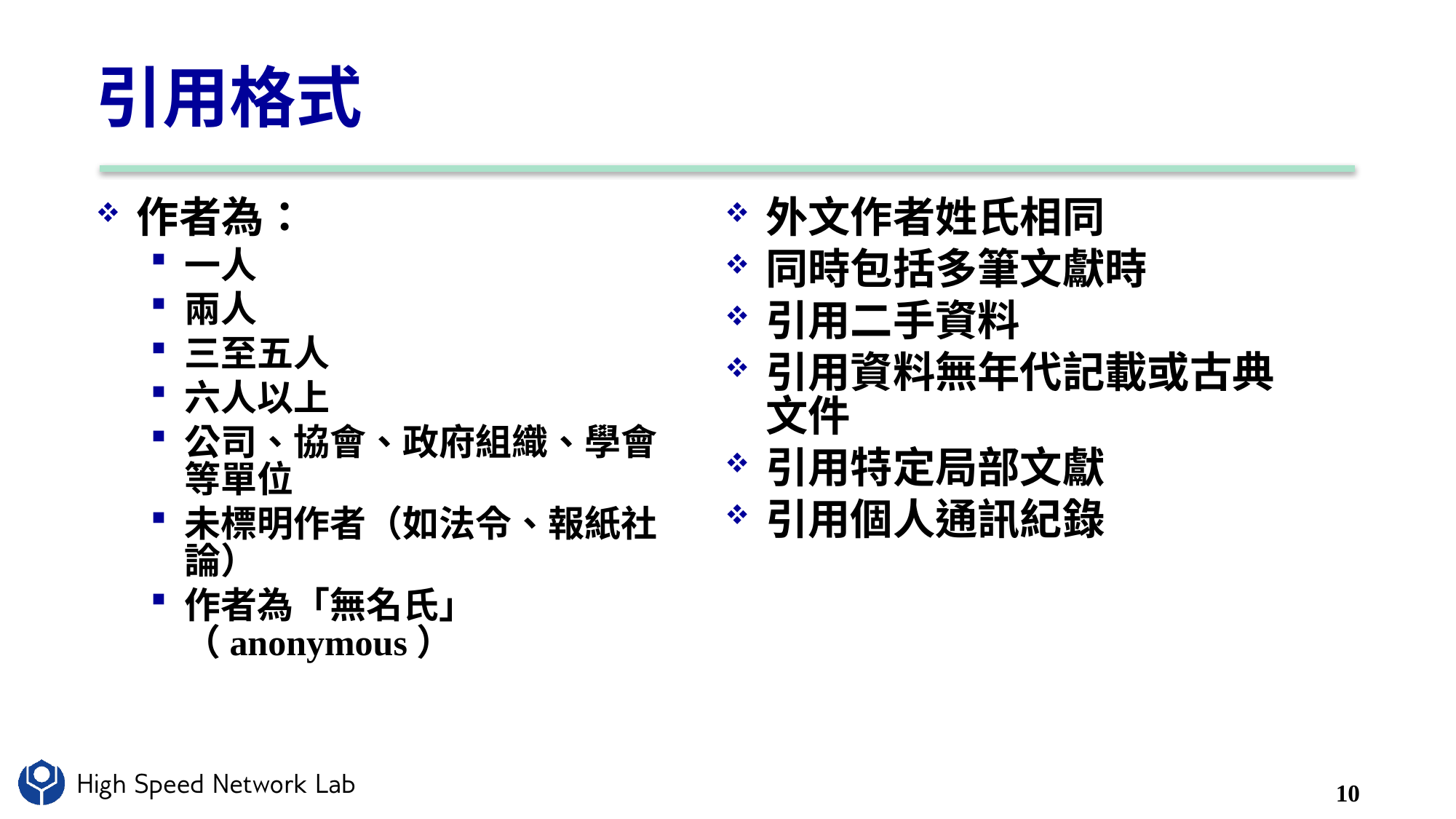

# 引用格式
作者為：
一人
兩人
三至五人
六人以上
公司、協會、政府組織、學會等單位
未標明作者（如法令、報紙社論）
作者為「無名氏」 （anonymous）

外文作者姓氏相同
同時包括多筆文獻時
引用二手資料
引用資料無年代記載或古典文件
引用特定局部文獻
引用個人通訊紀錄

10